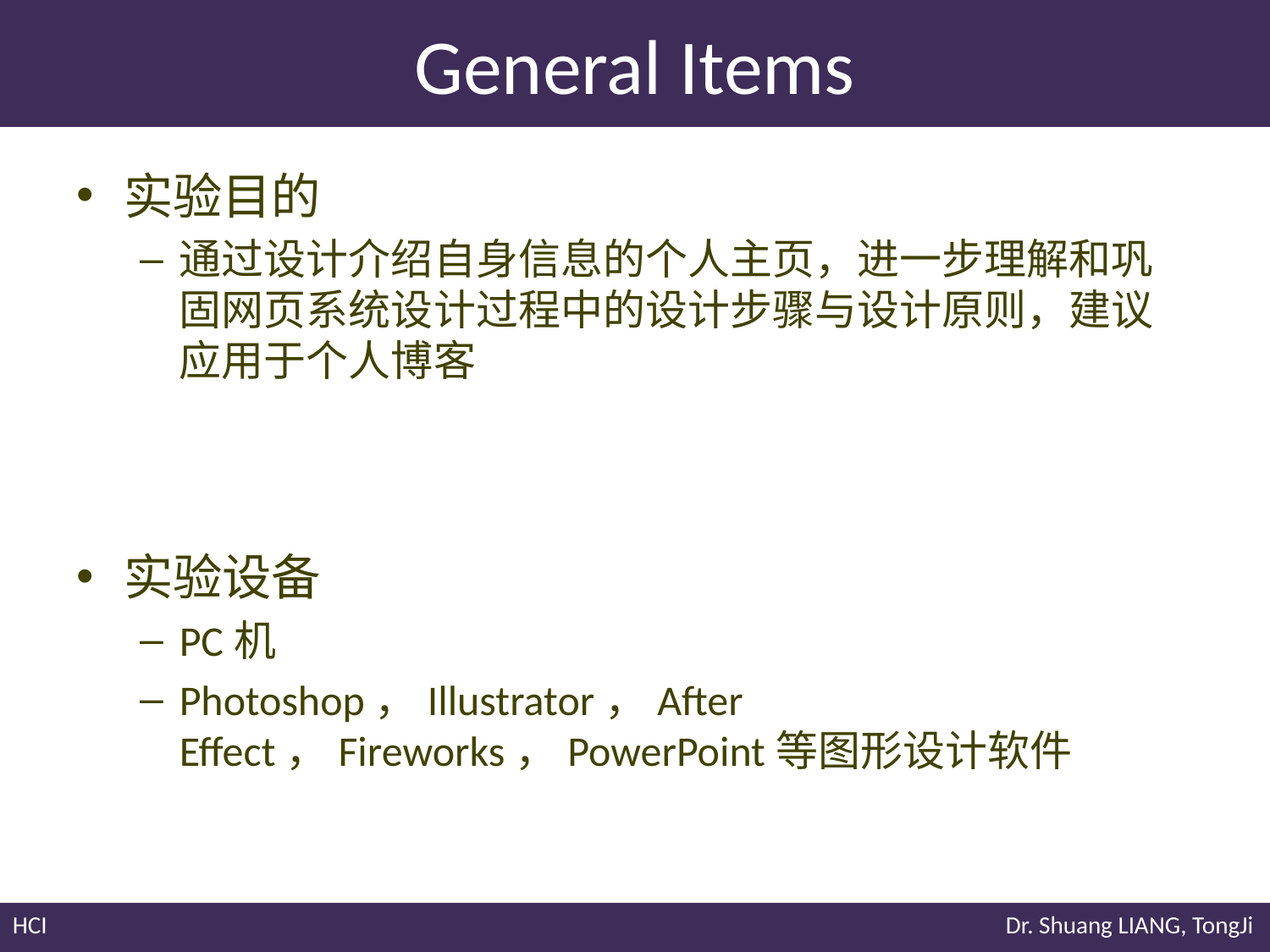

# General Items
实验目的
通过设计介绍自身信息的个人主页，进一步理解和巩固网页系统设计过程中的设计步骤与设计原则，建议应用于个人博客

实验设备
PC机
Photoshop，Illustrator，After Effect，Fireworks，PowerPoint等图形设计软件
HCI							                   Dr. Shuang LIANG, TongJi